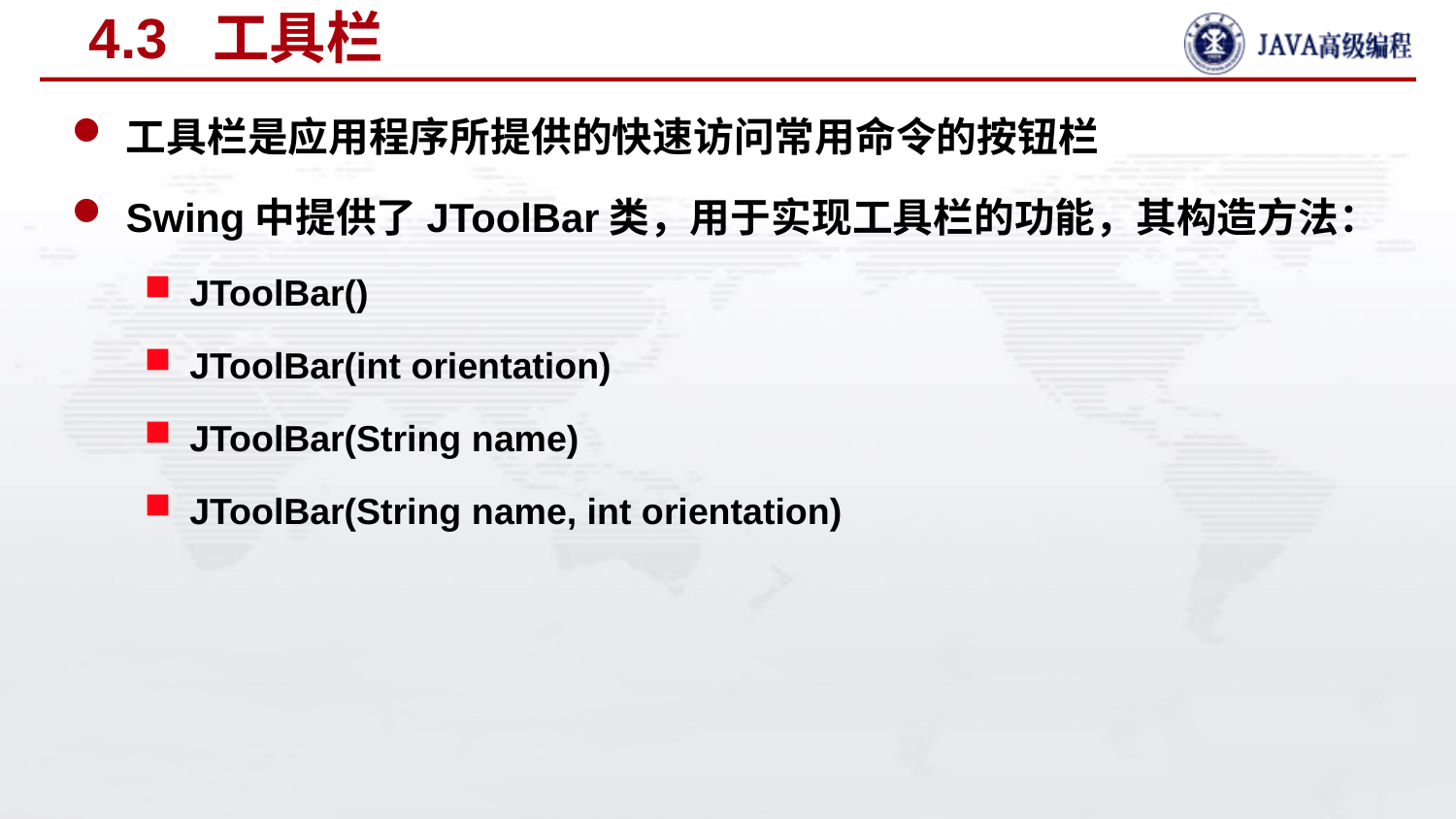

# 4.3  工具栏
工具栏是应用程序所提供的快速访问常用命令的按钮栏
Swing中提供了JToolBar类，用于实现工具栏的功能，其构造方法：
JToolBar()
JToolBar(int orientation)
JToolBar(String name)
JToolBar(String name, int orientation)